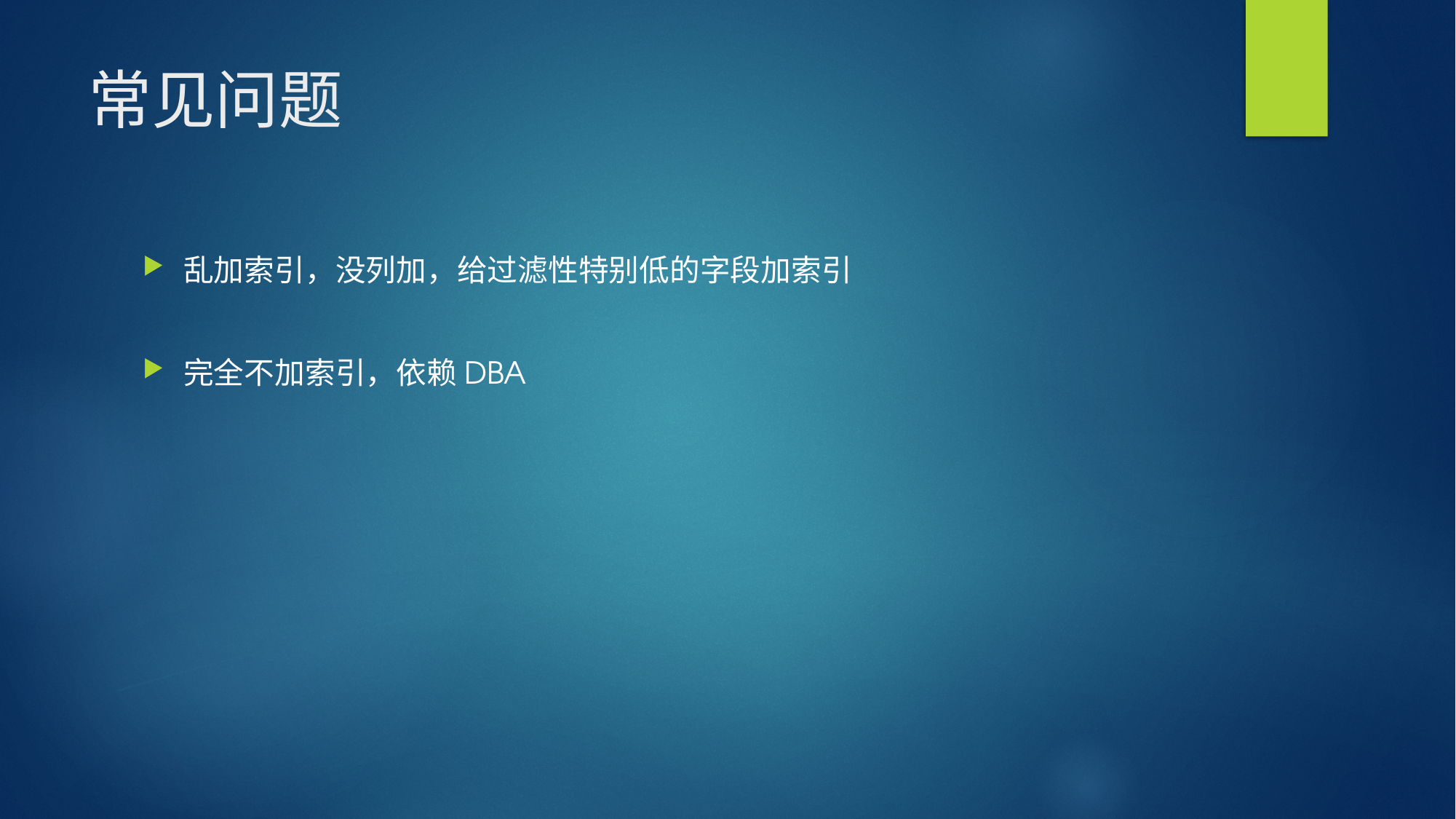

# 常见问题
乱加索引，没列加，给过滤性特别低的字段加索引

完全不加索引，依赖DBA